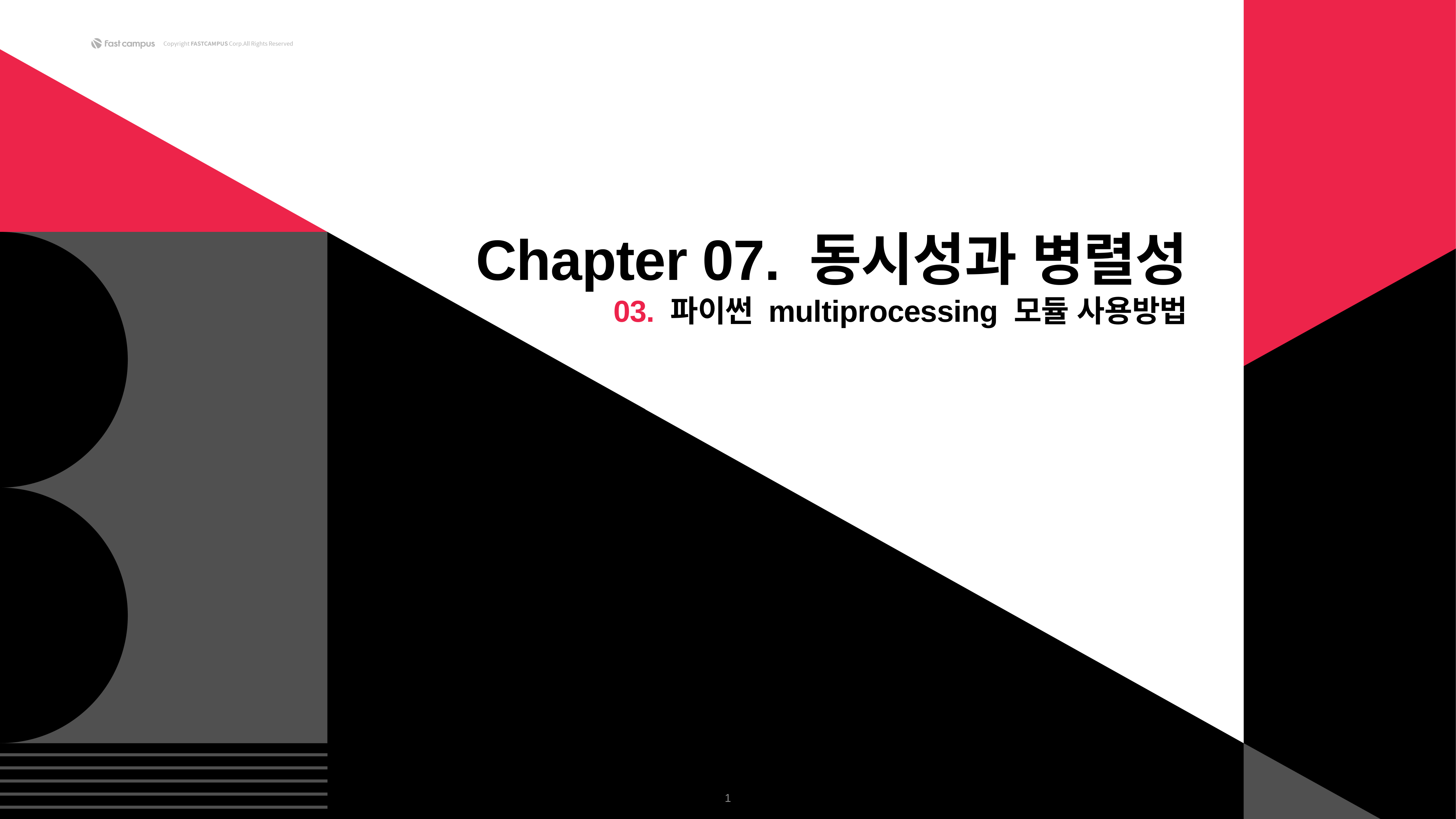

Chapter 07. 동시성과 병렬성
03. 파이썬 multiprocessing 모듈 사용방법
1